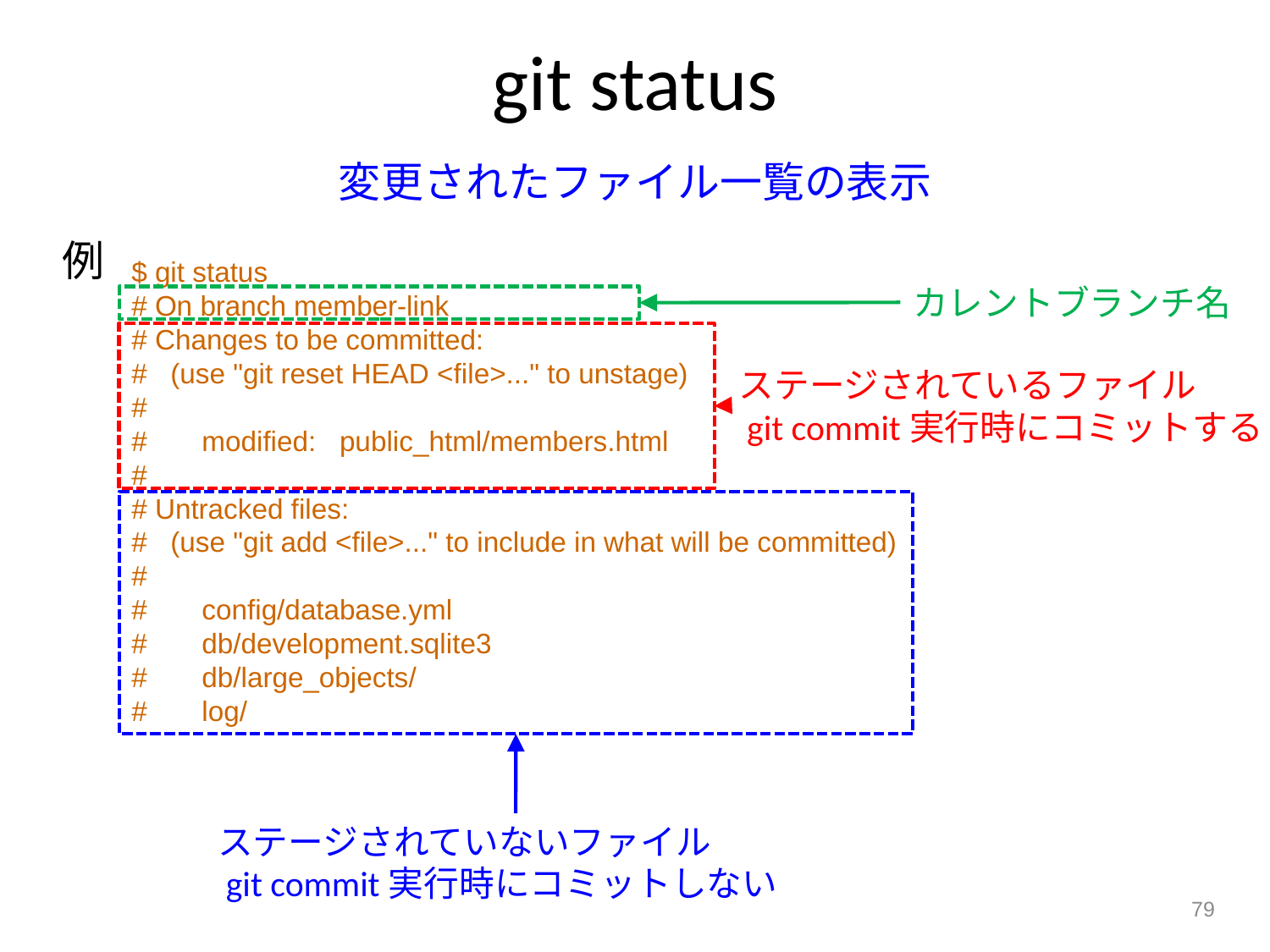

# git status
変更されたファイル一覧の表示
例
$ git status
# On branch member-link
# Changes to be committed:
#   (use "git reset HEAD <file>..." to unstage)
#
#       modified:   public_html/members.html
#
# Untracked files:
#   (use "git add <file>..." to include in what will be committed)
#
#       config/database.yml
#       db/development.sqlite3
#       db/large_objects/
#       log/
カレントブランチ名

ステージされているファイル
 git commit実行時にコミットする

ステージされていないファイル
 git commit実行時にコミットしない
79